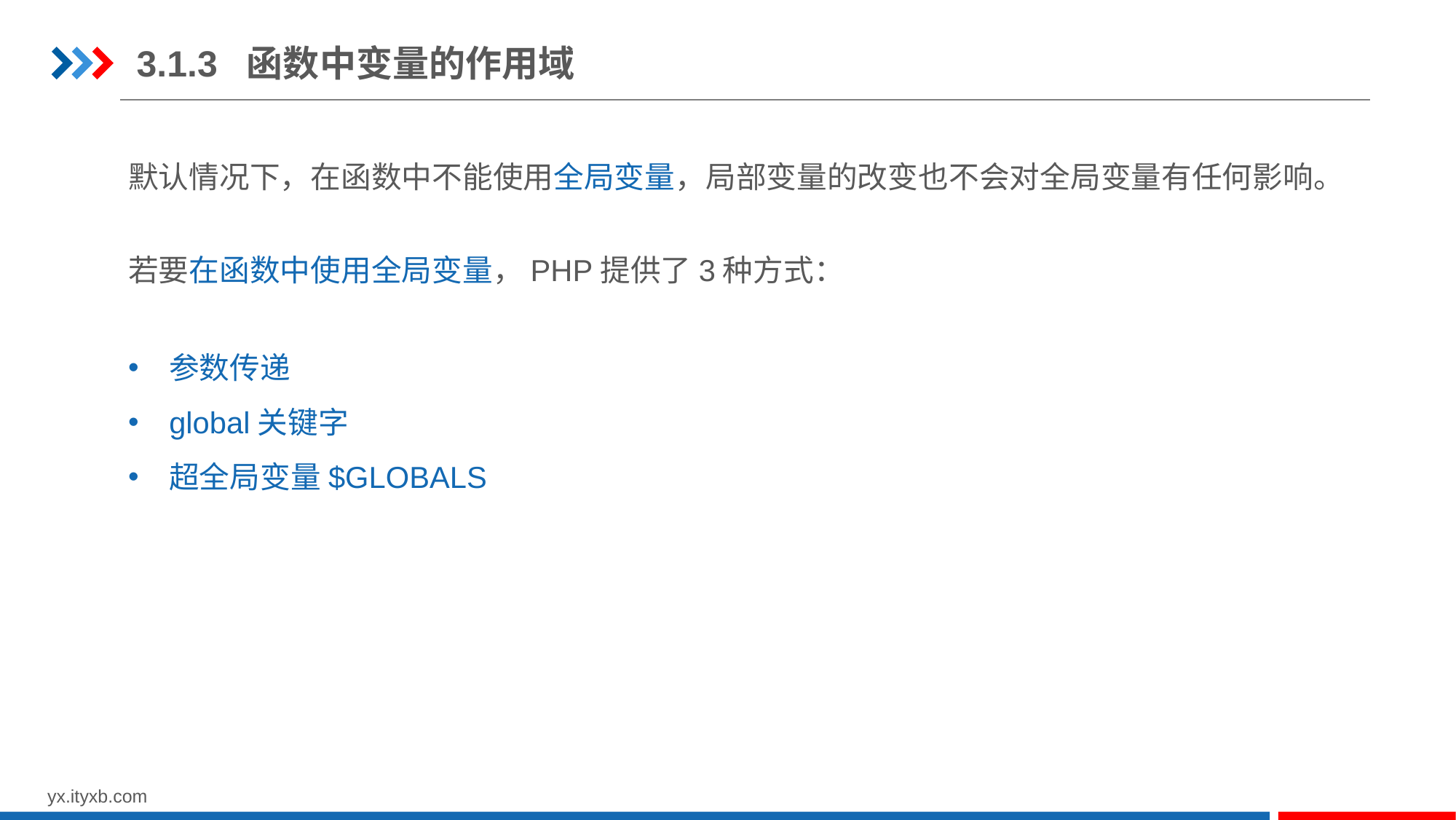

3.1.3  函数中变量的作用域
默认情况下，在函数中不能使用全局变量，局部变量的改变也不会对全局变量有任何影响。

若要在函数中使用全局变量，PHP提供了3种方式：

参数传递
global关键字
超全局变量$GLOBALS